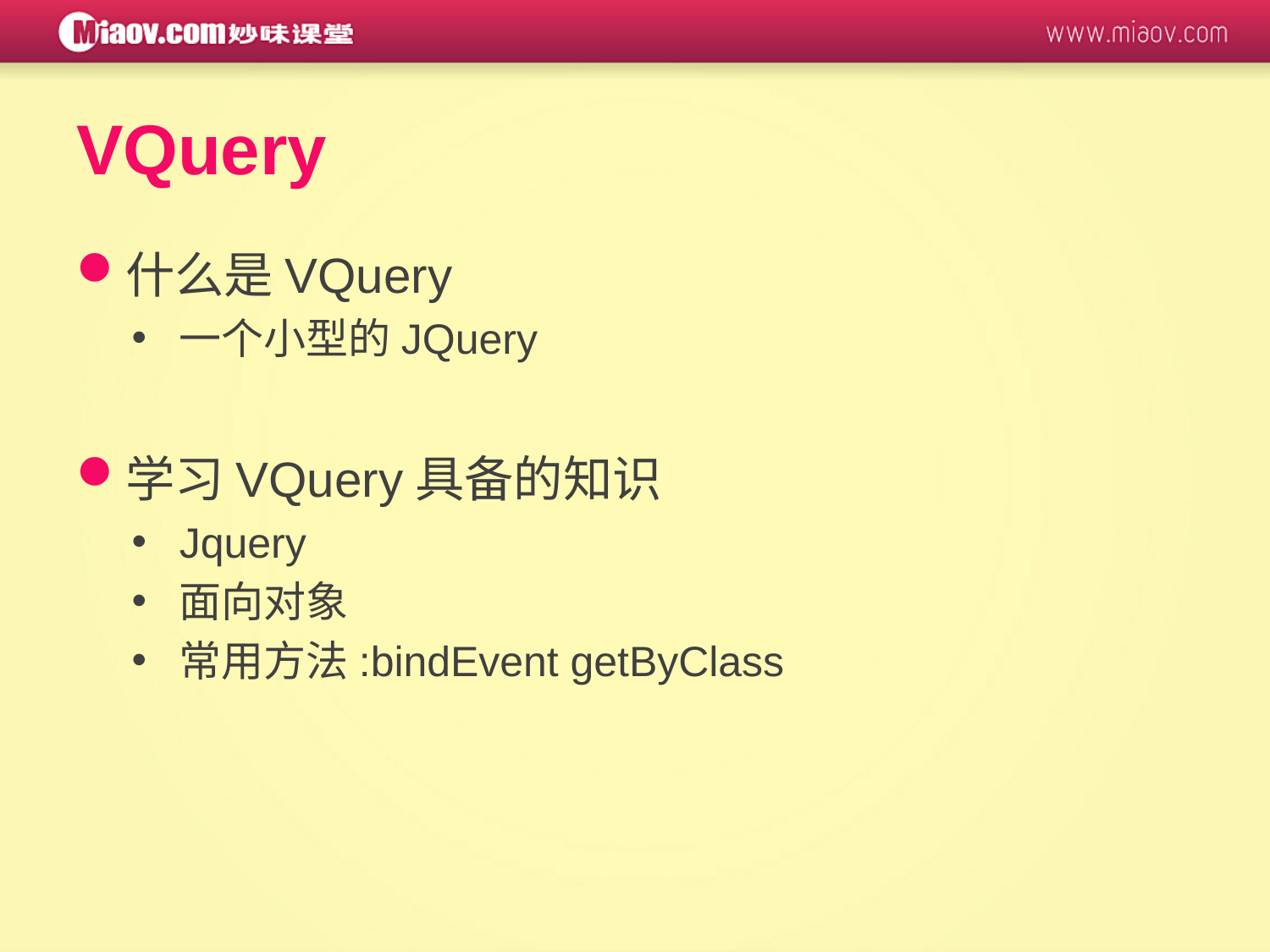

VQuery
什么是VQuery
一个小型的JQuery

学习VQuery具备的知识
Jquery
面向对象
常用方法:bindEvent getByClass